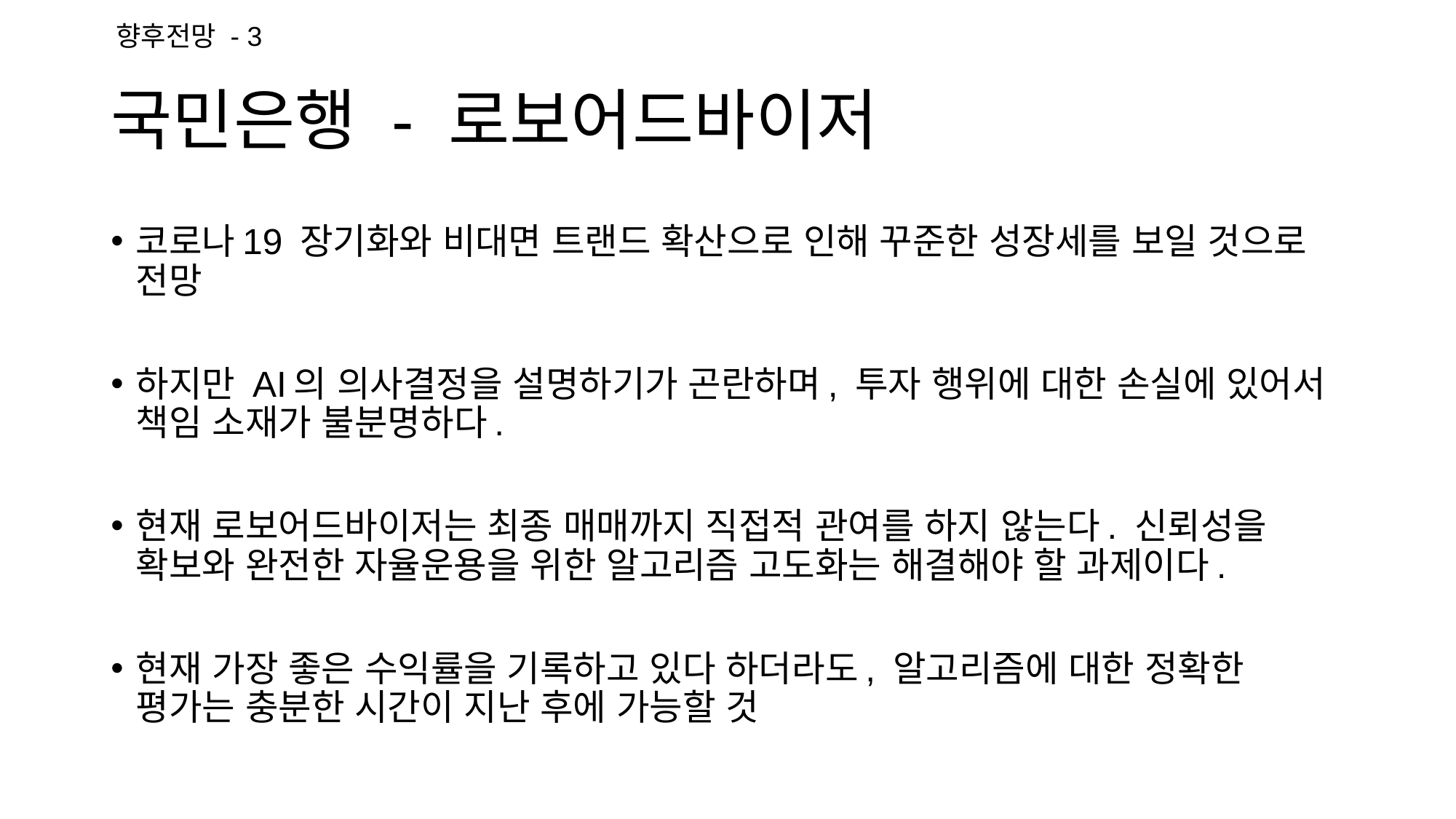

향후전망 - 3
국민은행 - 로보어드바이저
코로나19 장기화와 비대면 트랜드 확산으로 인해 꾸준한 성장세를 보일 것으로 전망

하지만 AI의 의사결정을 설명하기가 곤란하며, 투자 행위에 대한 손실에 있어서 책임 소재가 불분명하다.

현재 로보어드바이저는 최종 매매까지 직접적 관여를 하지 않는다. 신뢰성을 확보와 완전한 자율운용을 위한 알고리즘 고도화는 해결해야 할 과제이다.

현재 가장 좋은 수익률을 기록하고 있다 하더라도, 알고리즘에 대한 정확한 평가는 충분한 시간이 지난 후에 가능할 것

출처
http://www.econovill.com/news/articleView.html?idxno=500607